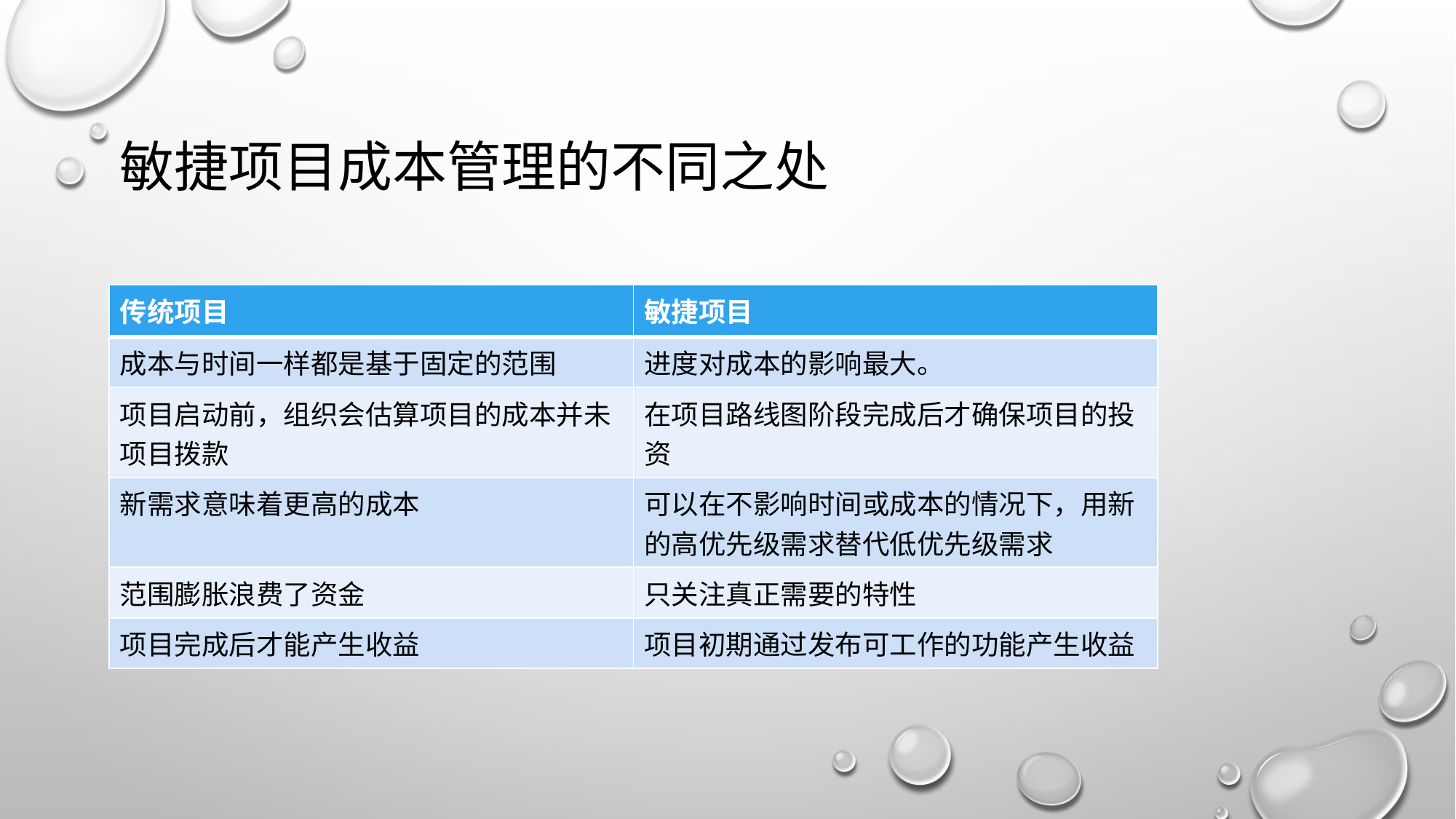

# 敏捷项目成本管理的不同之处
| 传统项目 | 敏捷项目 |
| --- | --- |
| 成本与时间一样都是基于固定的范围 | 进度对成本的影响最大。 |
| 项目启动前，组织会估算项目的成本并未项目拨款 | 在项目路线图阶段完成后才确保项目的投资 |
| 新需求意味着更高的成本 | 可以在不影响时间或成本的情况下，用新的高优先级需求替代低优先级需求 |
| 范围膨胀浪费了资金 | 只关注真正需要的特性 |
| 项目完成后才能产生收益 | 项目初期通过发布可工作的功能产生收益 |